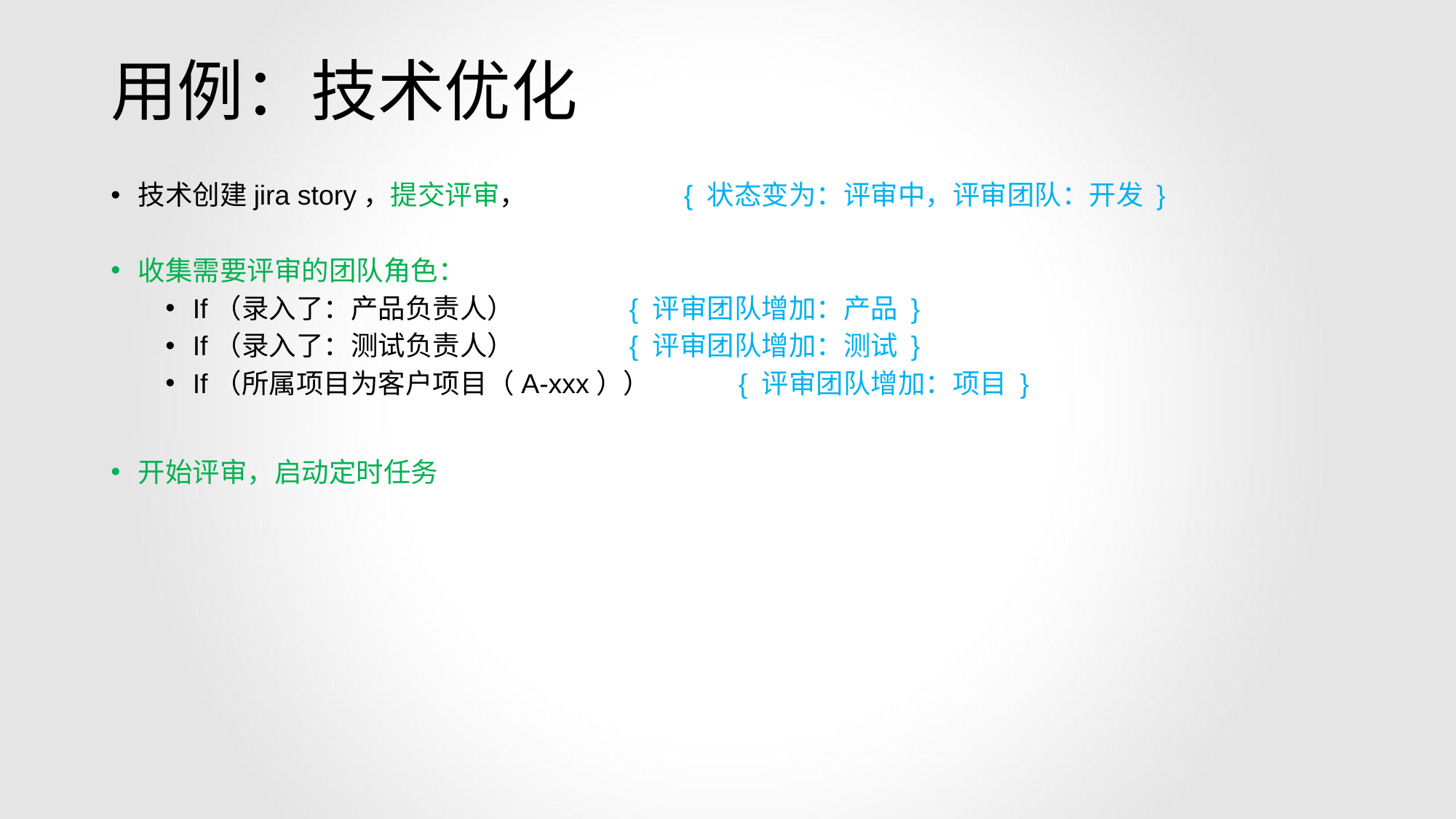

# 用例：技术优化
技术创建jira story，提交评审，		{ 状态变为：评审中，评审团队：开发 }

收集需要评审的团队角色：
If（录入了：产品负责人）		{ 评审团队增加：产品 }
If（录入了：测试负责人）		{ 评审团队增加：测试 }
If（所属项目为客户项目（A-xxx））	{ 评审团队增加：项目 }

开始评审，启动定时任务